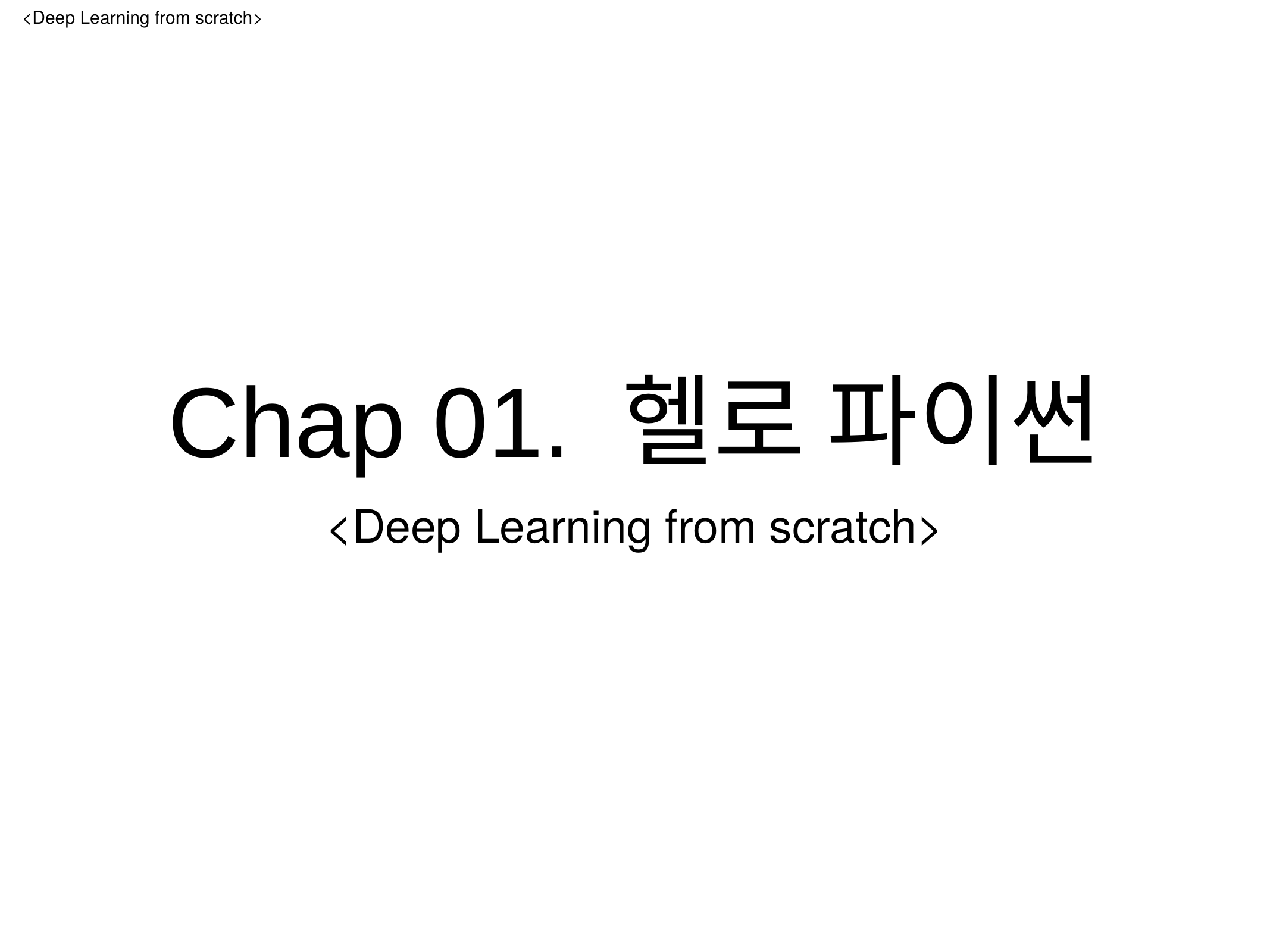

# Chap 01. 헬로 파이썬
<Deep Learning from scratch>